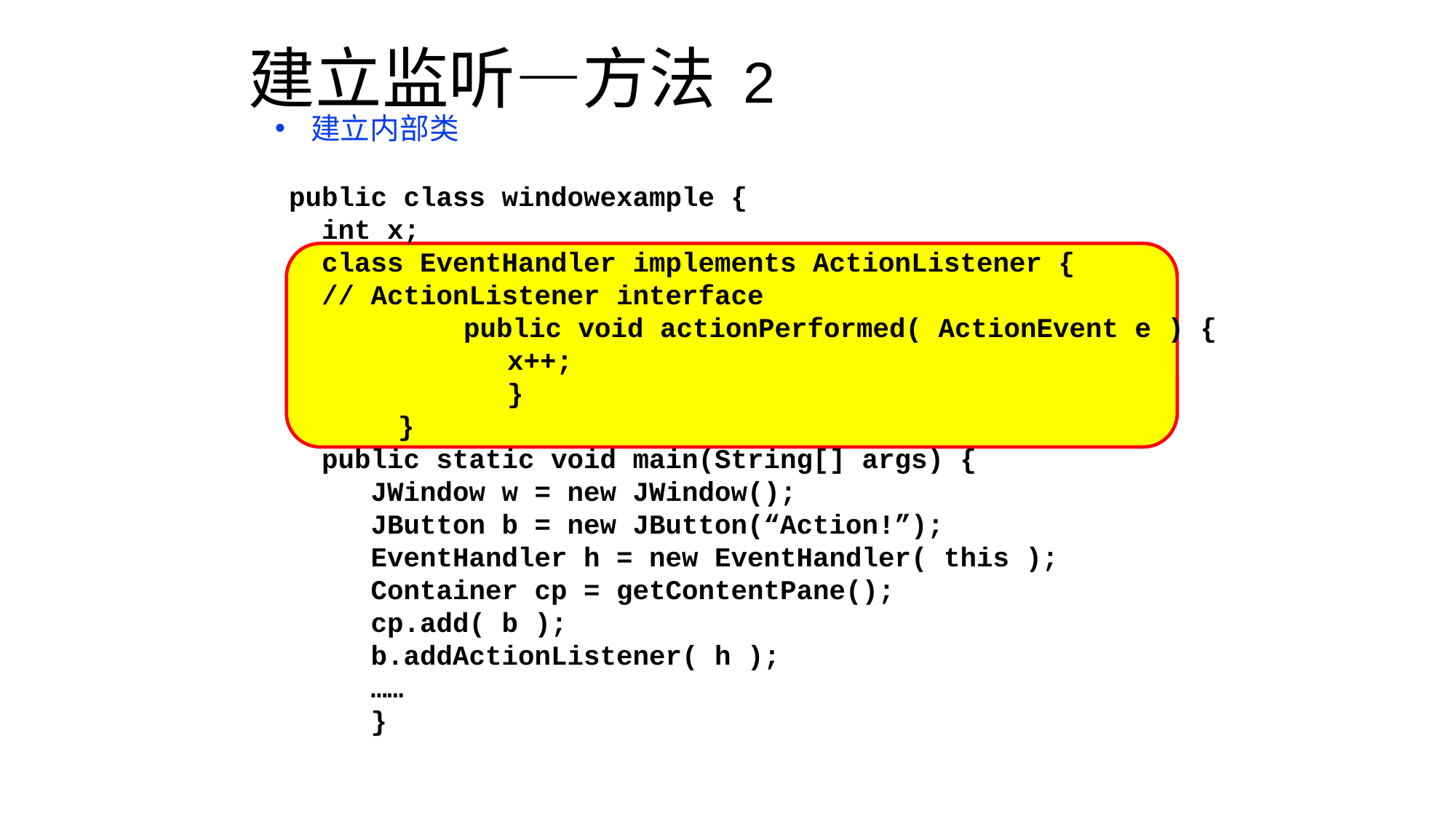

建立监听—方法 2
建立内部类

public class windowexample {
  int x;
  class EventHandler implements ActionListener {
  // ActionListener interface
	    public void actionPerformed( ActionEvent e ) {
		x++;
		}
	}
  public static void main(String[] args) {
     JWindow w = new JWindow();
     JButton b = new JButton(“Action!”);
     EventHandler h = new EventHandler( this );
     Container cp = getContentPane();
     cp.add( b );
     b.addActionListener( h );
     ……
     }